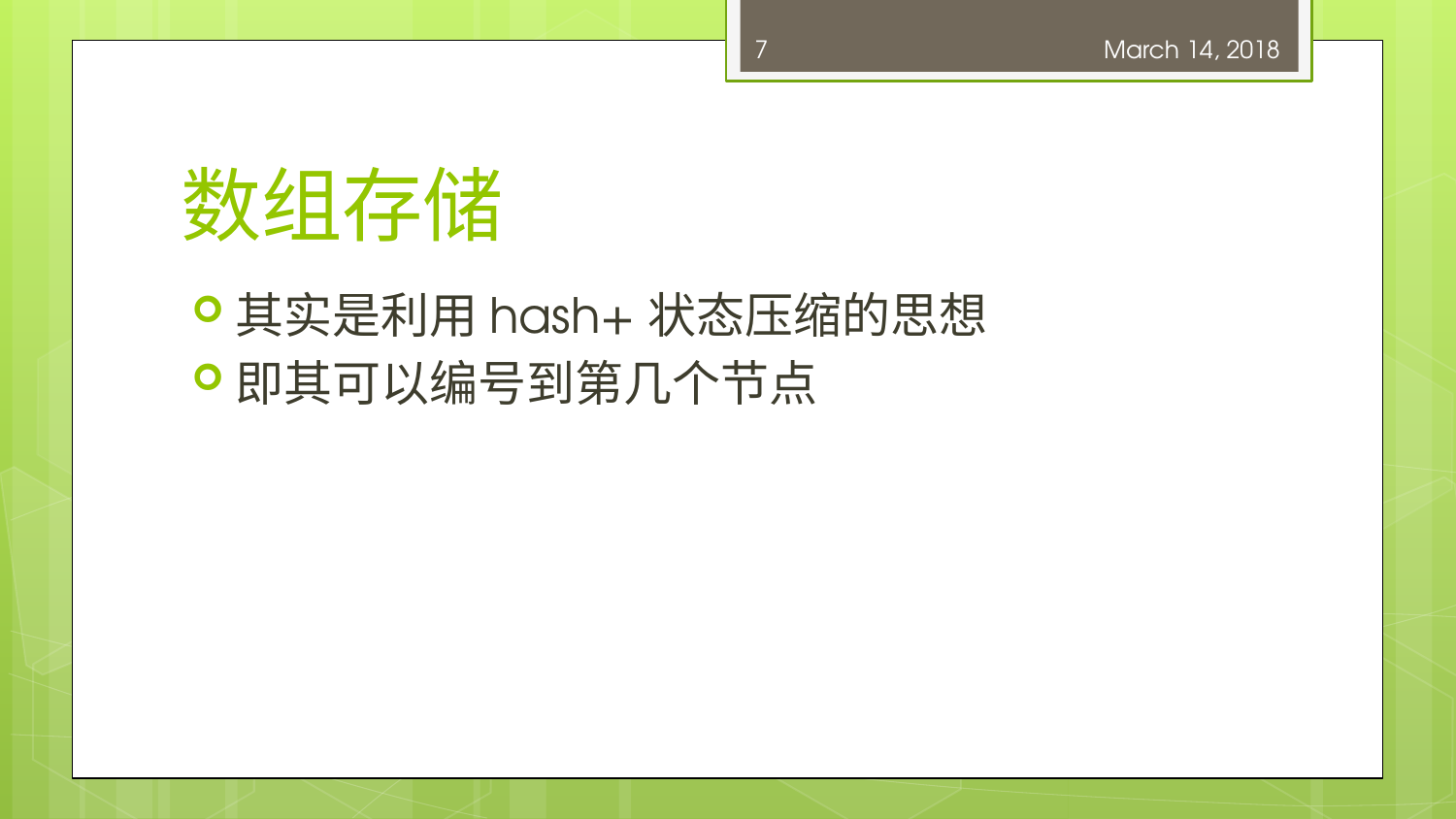

7
March 14, 2018
# 数组存储
其实是利用hash+状态压缩的思想
即其可以编号到第几个节点